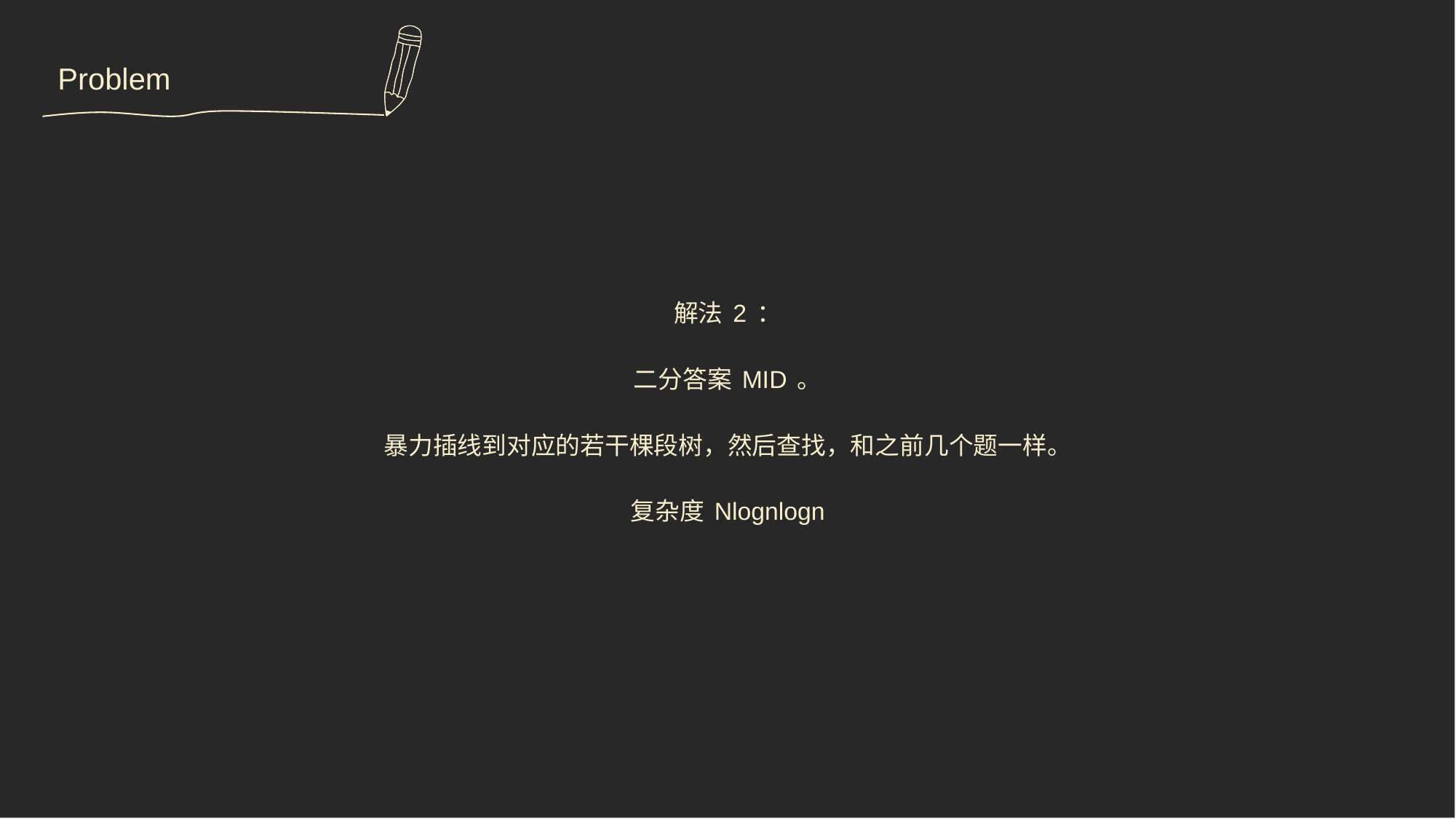

Problem

解法2：
二分答案MID。
暴力插线到对应的若干棵段树，然后查找，和之前几个题一样。
复杂度Nlognlogn